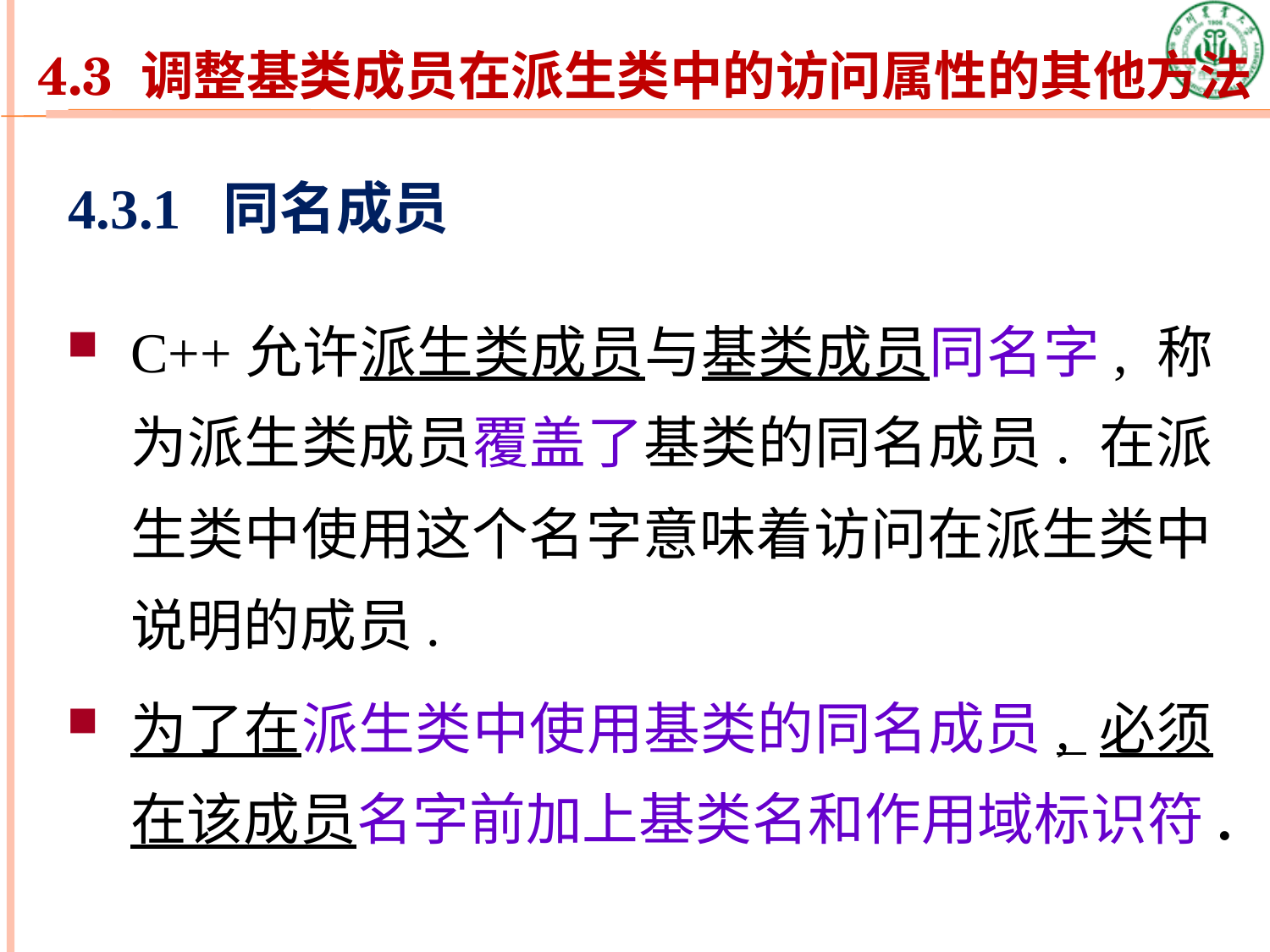

4.3 调整基类成员在派生类中的访问属性的其他方法
4.3.1  同名成员
C++允许派生类成员与基类成员同名字, 称为派生类成员覆盖了基类的同名成员. 在派生类中使用这个名字意味着访问在派生类中说明的成员.
为了在派生类中使用基类的同名成员, 必须在该成员名字前加上基类名和作用域标识符.